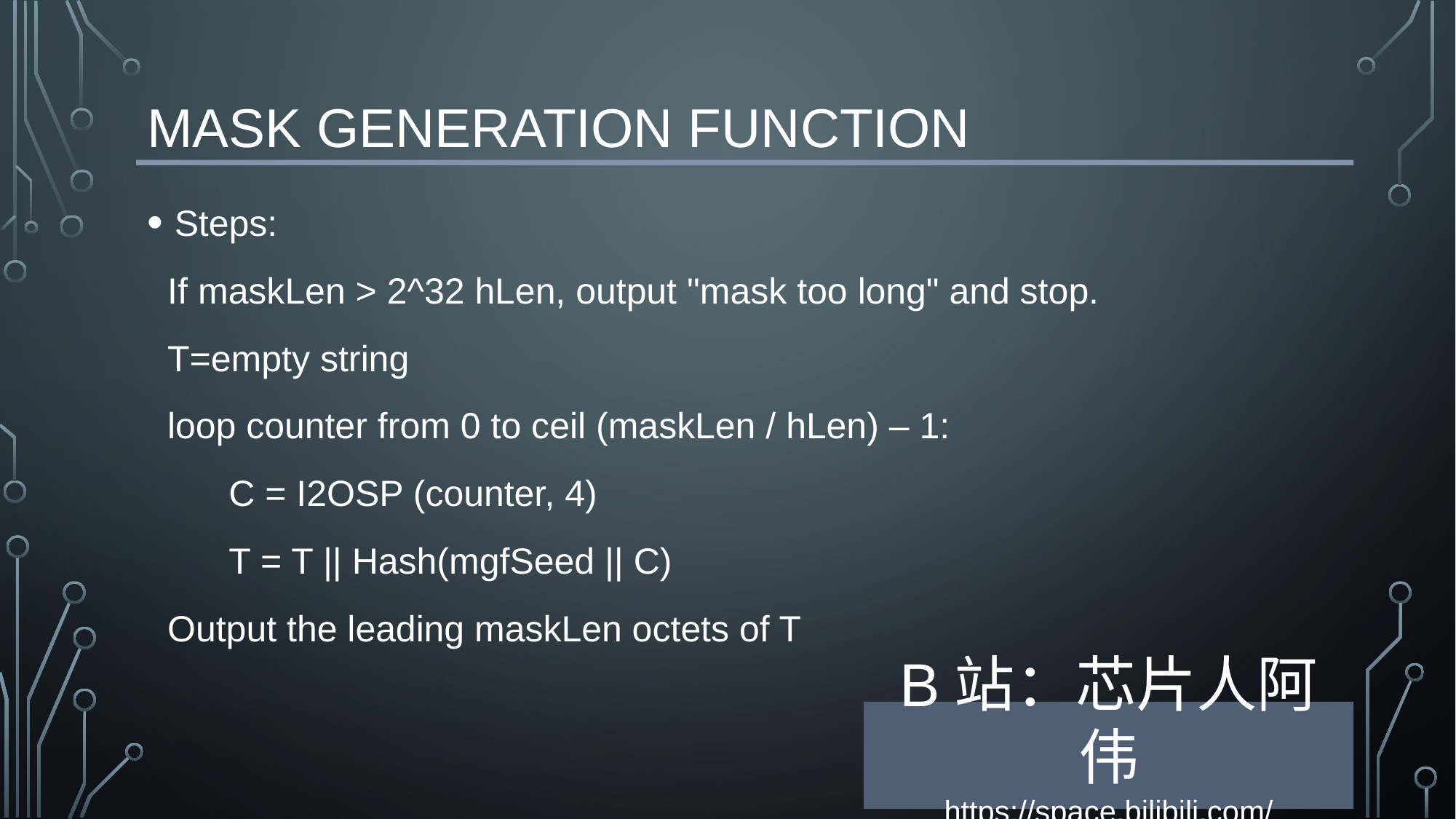

# mask generation function

Steps:
  If maskLen > 2^32 hLen, output "mask too long" and stop.
  T=empty string
  loop counter from 0 to ceil (maskLen / hLen) – 1:
        C = I2OSP (counter, 4)
        T = T || Hash(mgfSeed || C)
  Output the leading maskLen octets of T
B站：芯片人阿伟
https://space.bilibili.com/243180540